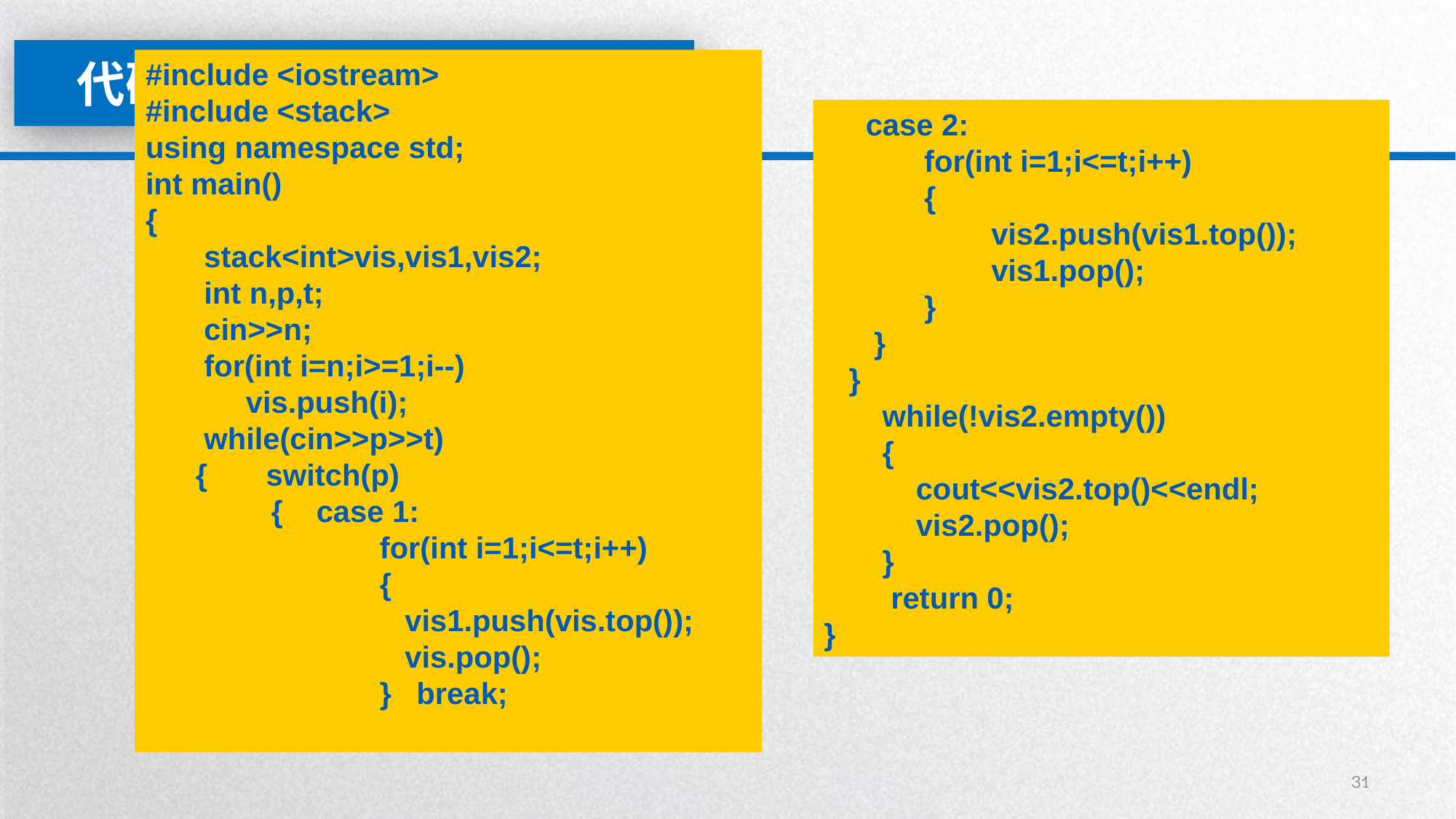

代码实现
#include <iostream>
#include <stack>
using namespace std;
int main()
{
       stack<int>vis,vis1,vis2;
       int n,p,t;
       cin>>n;
       for(int i=n;i>=1;i--)
            vis.push(i);
       while(cin>>p>>t)
      {       switch(p)
               {    case 1:
                            for(int i=1;i<=t;i++)
                            {
                               vis1.push(vis.top());
                               vis.pop();
                            }   break;

     case 2:
            for(int i=1;i<=t;i++)
            {
                    vis2.push(vis1.top());
                    vis1.pop();
            }
      }
   }
       while(!vis2.empty())
       {
           cout<<vis2.top()<<endl;
           vis2.pop();
       }
        return 0;
}
31